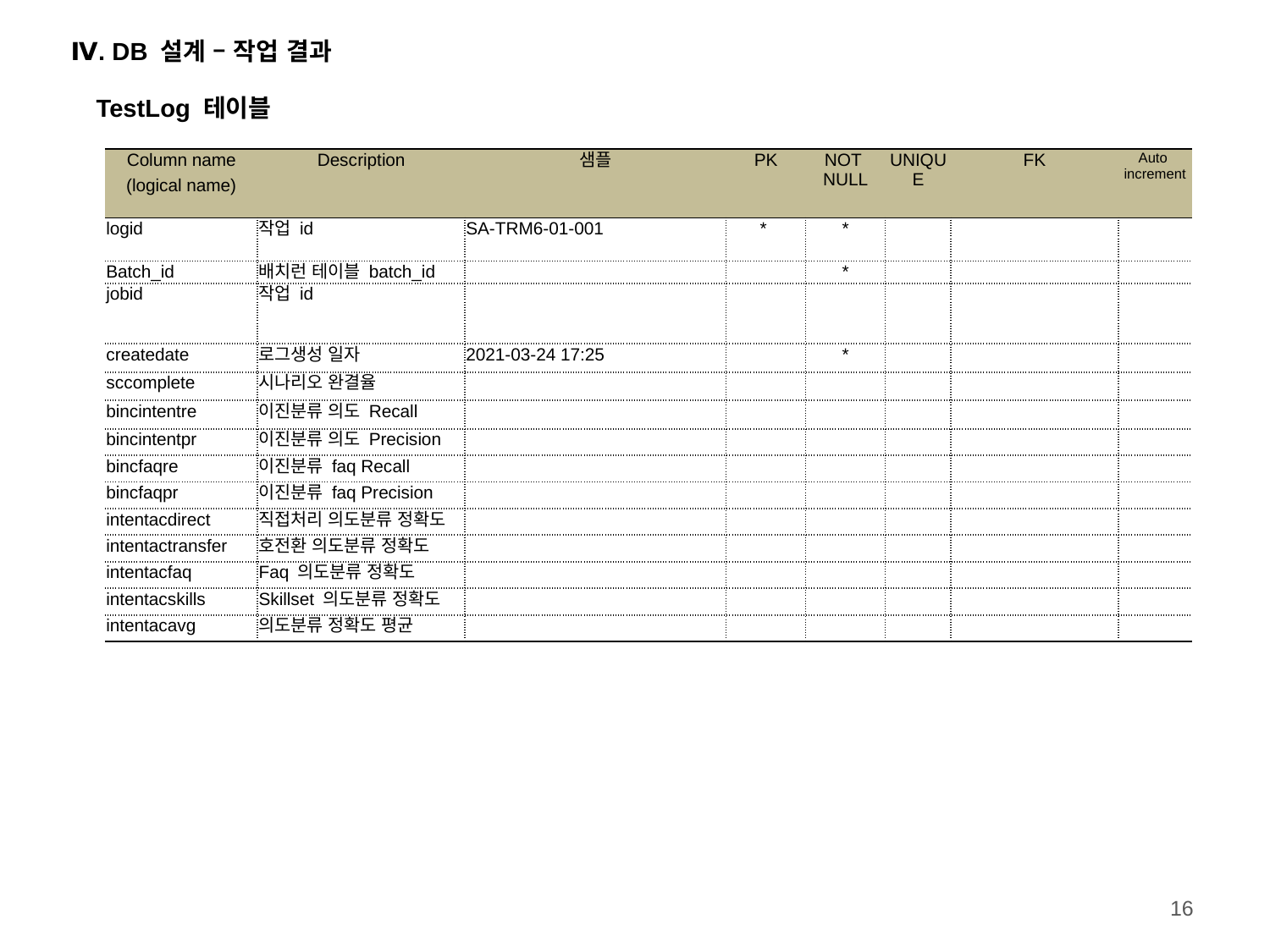

Ⅳ. DB 설계 – 작업 결과
TestLog 테이블
| Column name | Description | 샘플 | PK | NOT NULL | UNIQUE | FK | Auto increment |
| --- | --- | --- | --- | --- | --- | --- | --- |
| (logical name) |  |  |  |  |  |  |  |
| logid | 작업 id | SA-TRM6-01-001 | \* | \* |  |  |  |
| Batch\_id | 배치런 테이블 batch\_id |  |  | \* |  |  |  |
| jobid | 작업 id |  |  |  |  |  |  |
| createdate | 로그생성 일자 | 2021-03-24 17:25 |  | \* |  |  |  |
| sccomplete | 시나리오 완결율 |  |  |  |  |  |  |
| bincintentre | 이진분류 의도 Recall |  |  |  |  |  |  |
| bincintentpr | 이진분류 의도 Precision |  |  |  |  |  |  |
| bincfaqre | 이진분류 faq Recall |  |  |  |  |  |  |
| bincfaqpr | 이진분류 faq Precision |  |  |  |  |  |  |
| intentacdirect | 직접처리 의도분류 정확도 |  |  |  |  |  |  |
| intentactransfer | 호전환 의도분류 정확도 |  |  |  |  |  |  |
| intentacfaq | Faq 의도분류 정확도 |  |  |  |  |  |  |
| intentacskills | Skillset 의도분류 정확도 |  |  |  |  |  |  |
| intentacavg | 의도분류 정확도 평균 |  |  |  |  |  |  |
16